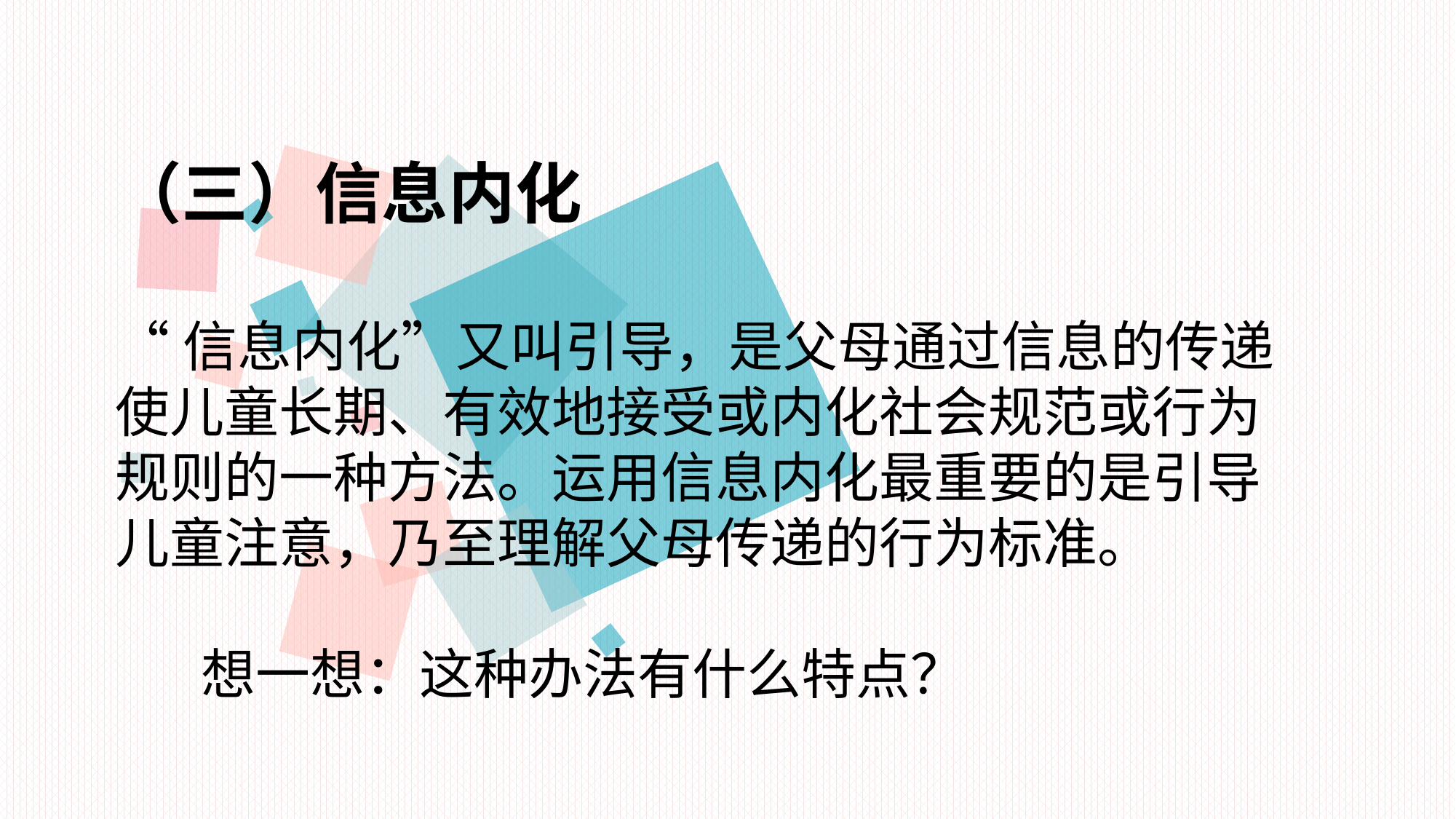

（三）信息内化

“信息内化”又叫引导，是父母通过信息的传递使儿童长期、有效地接受或内化社会规范或行为
规则的一种方法。运用信息内化最重要的是引导儿童注意，乃至理解父母传递的行为标准。

      想一想：这种办法有什么特点？